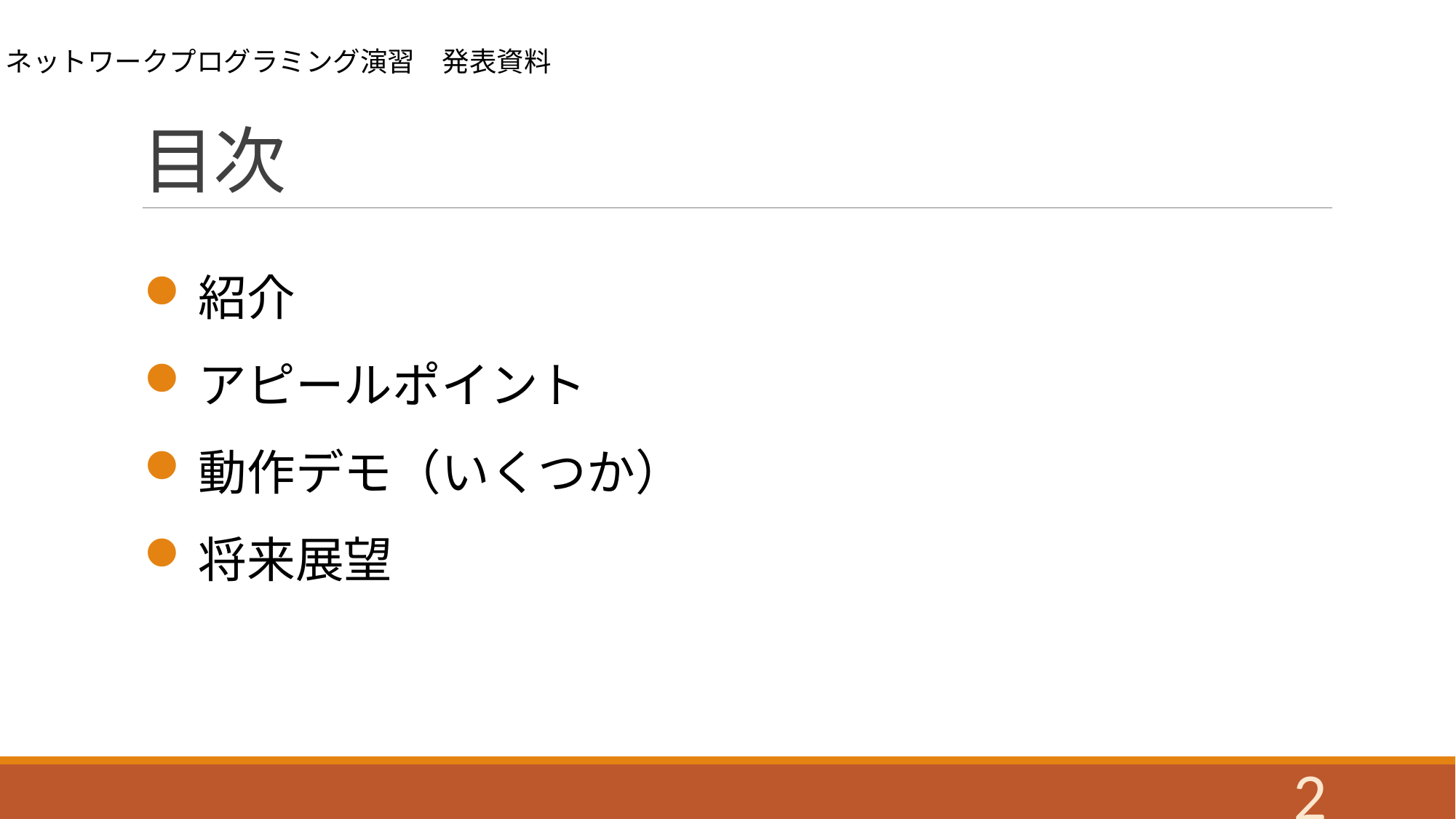

# 目次
紹介
アピールポイント
動作デモ（いくつか）
将来展望

2